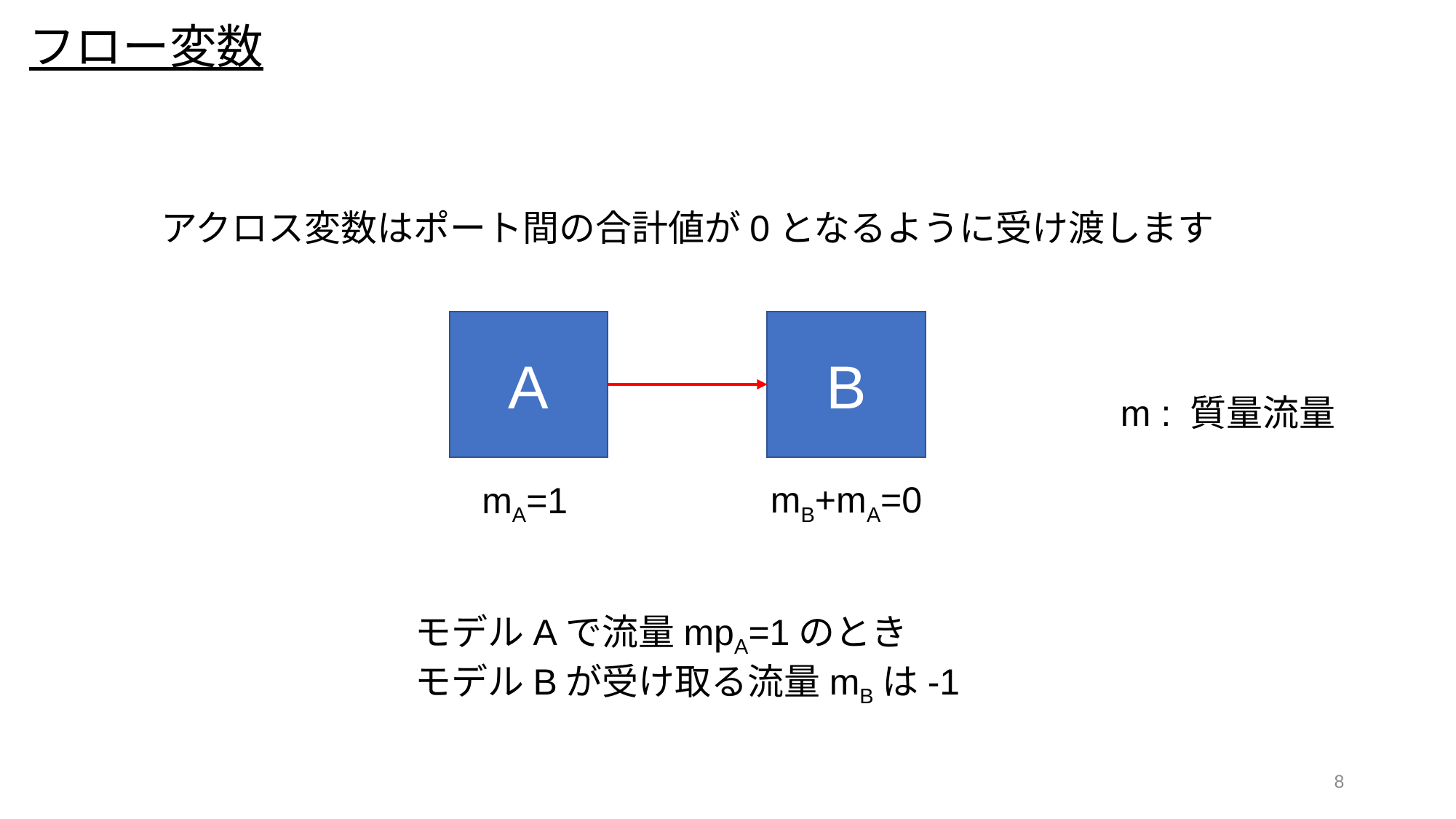

フロー変数
アクロス変数はポート間の合計値が0となるように受け渡します
A
B
m : 質量流量
mB+mA=0
mA=1
モデルAで流量mpA=1のとき
モデルBが受け取る流量mBは-1
8